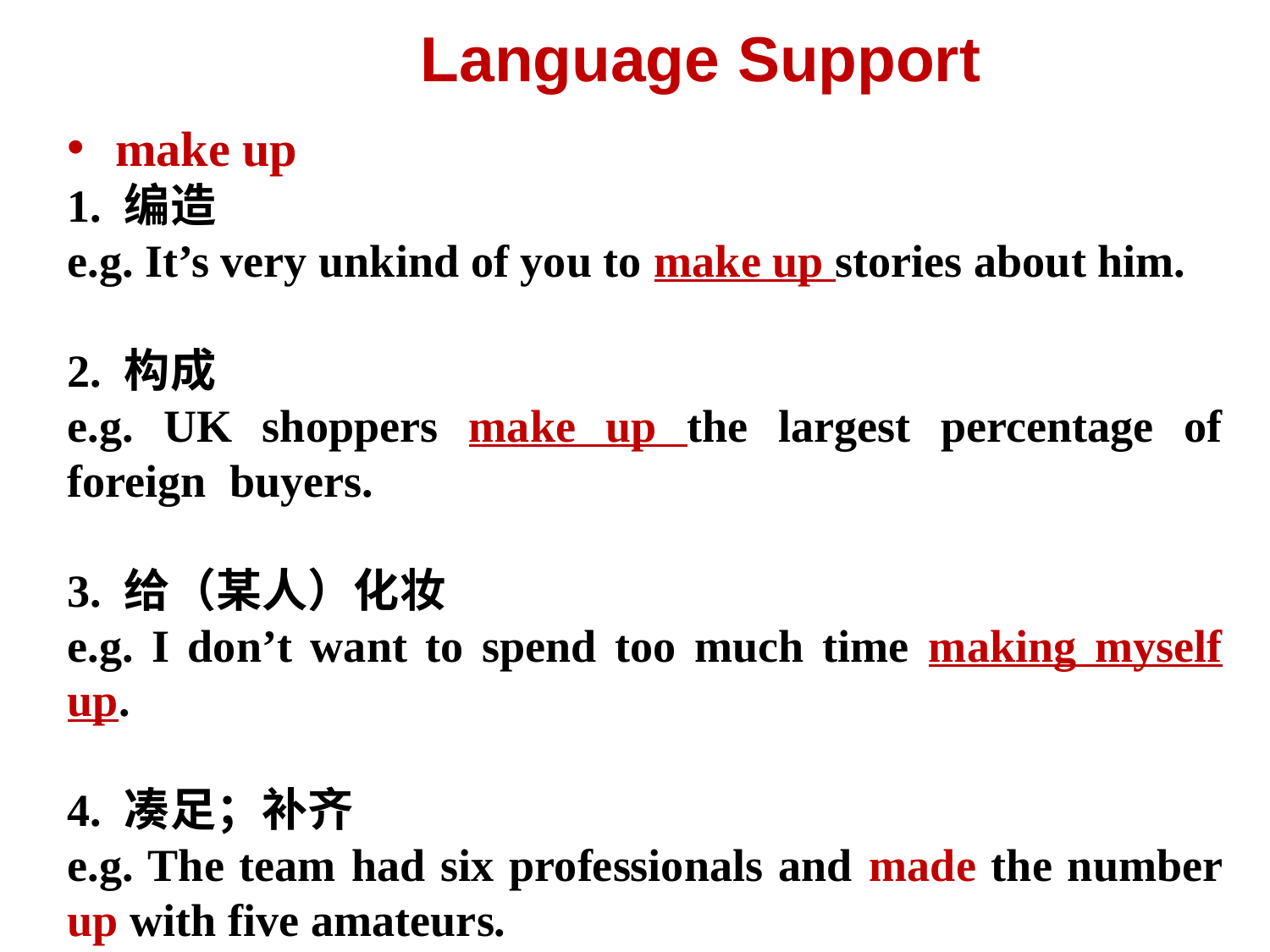

Language Support
make up
1. 编造
e.g. It’s very unkind of you to make up stories about him.

2. 构成
e.g. UK shoppers make up the largest percentage of foreign  buyers.

3. 给（某人）化妆
e.g. I don’t want to spend too much time making myself up.

4. 凑足；补齐
e.g. The team had six professionals and made the number up with five amateurs.